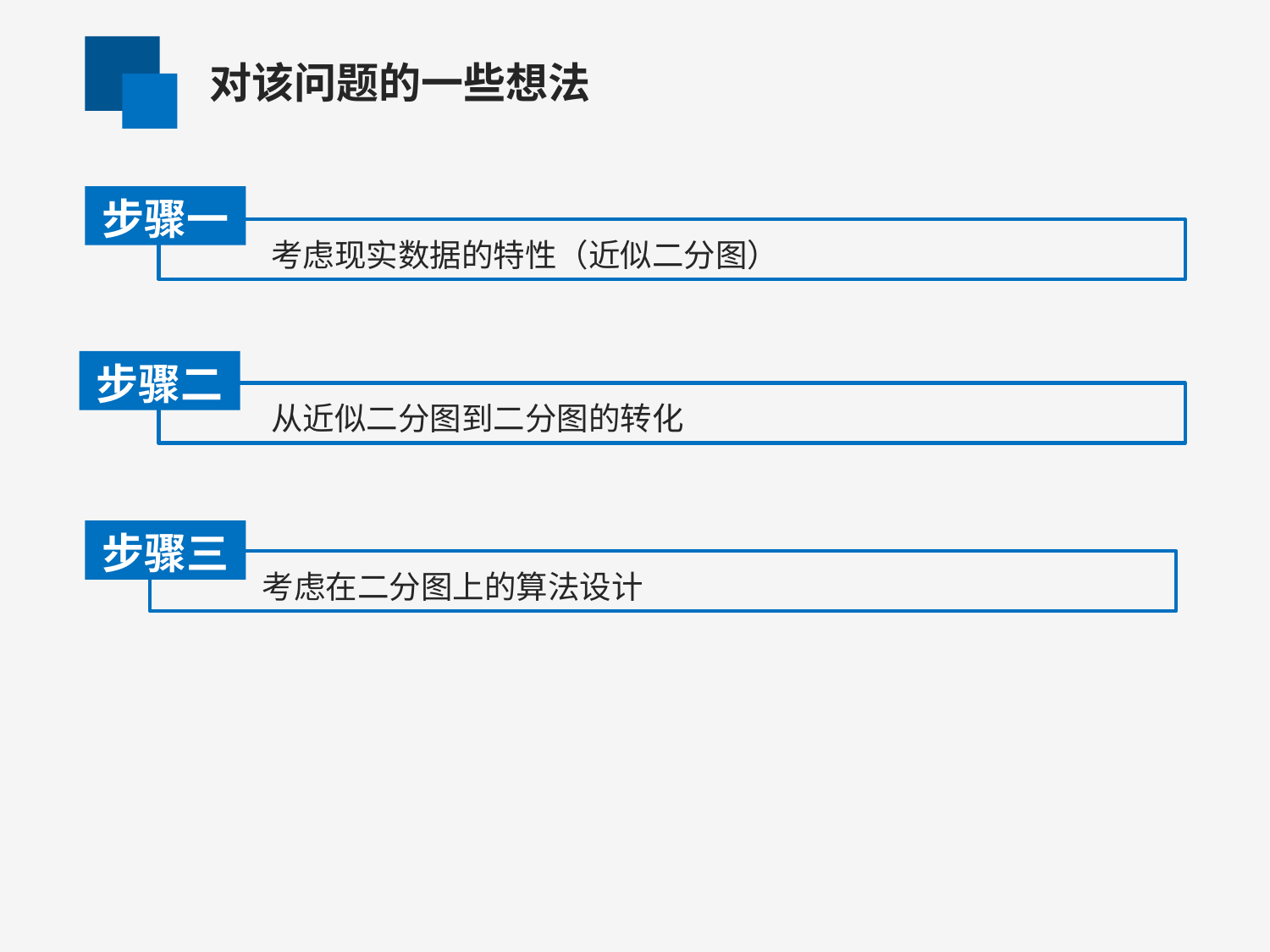

对该问题的一些想法
步骤一
考虑现实数据的特性（近似二分图）
步骤二
从近似二分图到二分图的转化
步骤三
考虑在二分图上的算法设计